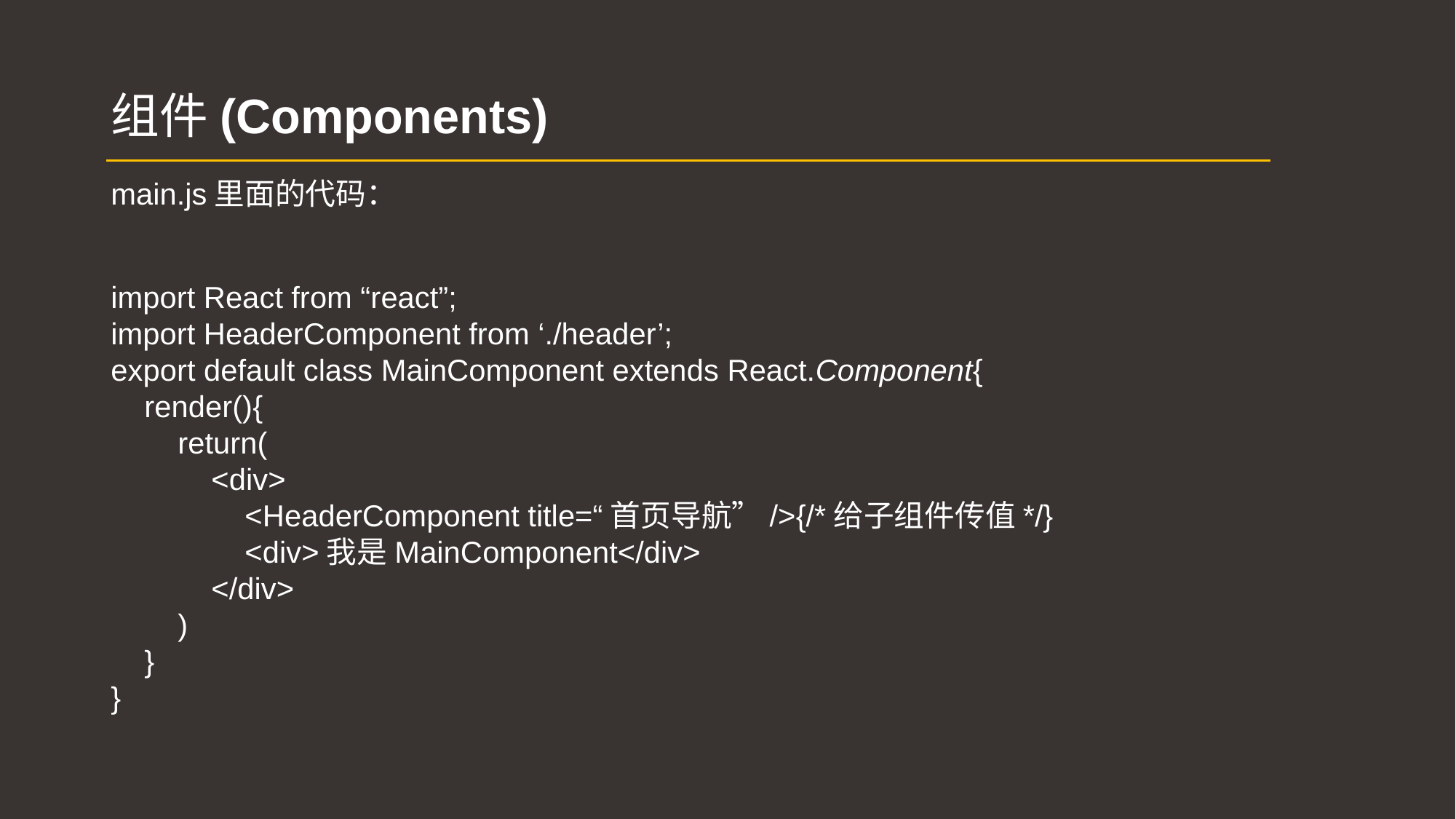

# 组件(Components)
main.js里面的代码：

import React from “react”;
import HeaderComponent from ‘./header’;
export default class MainComponent extends React.Component{
    render(){
        return(
            <div>
                <HeaderComponent title=“首页导航”/>{/*给子组件传值*/}
                <div>我是MainComponent</div>
            </div>
        )
    }
}